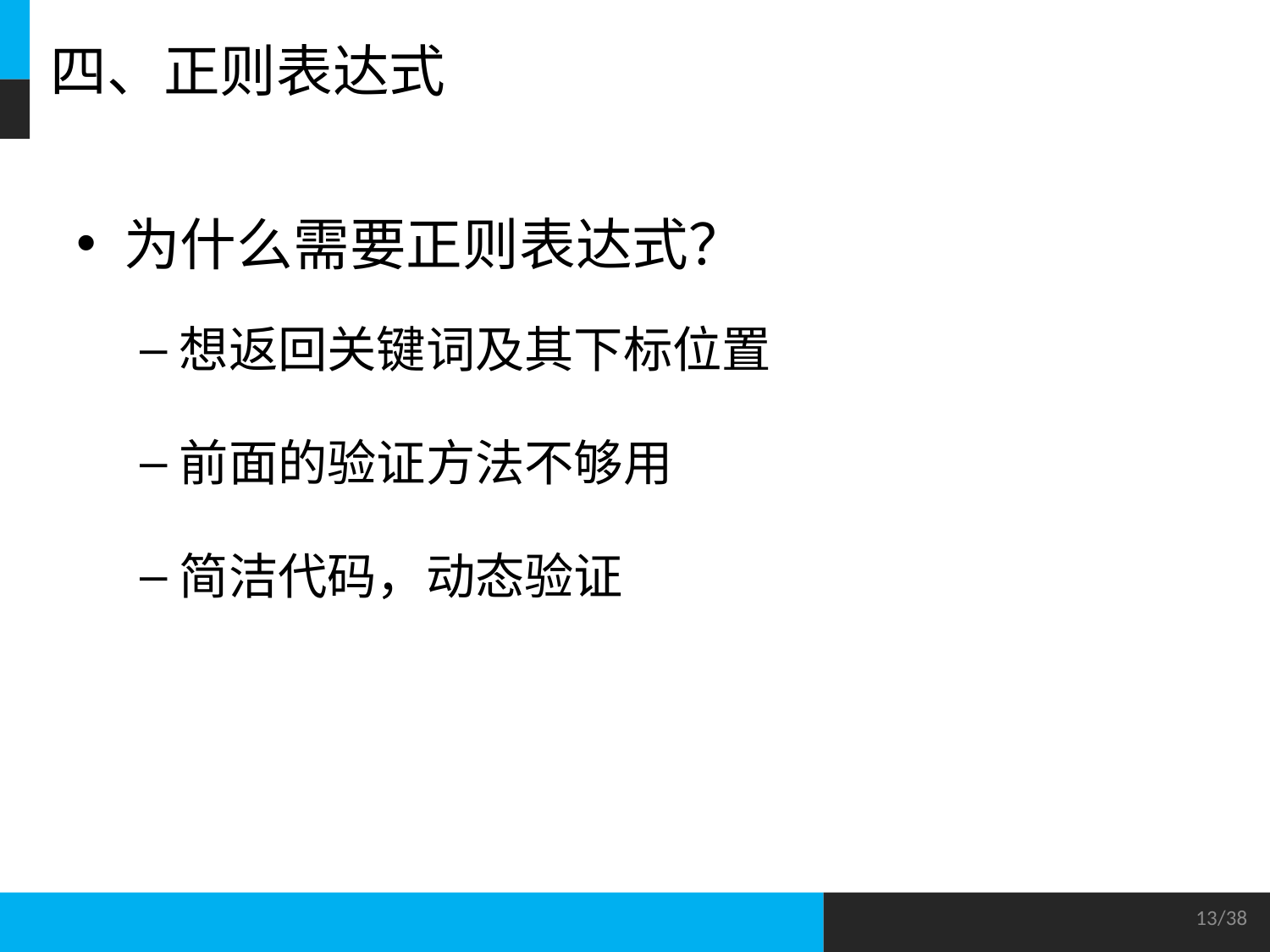

# 四、正则表达式
为什么需要正则表达式？
想返回关键词及其下标位置
前面的验证方法不够用
简洁代码，动态验证

13/38